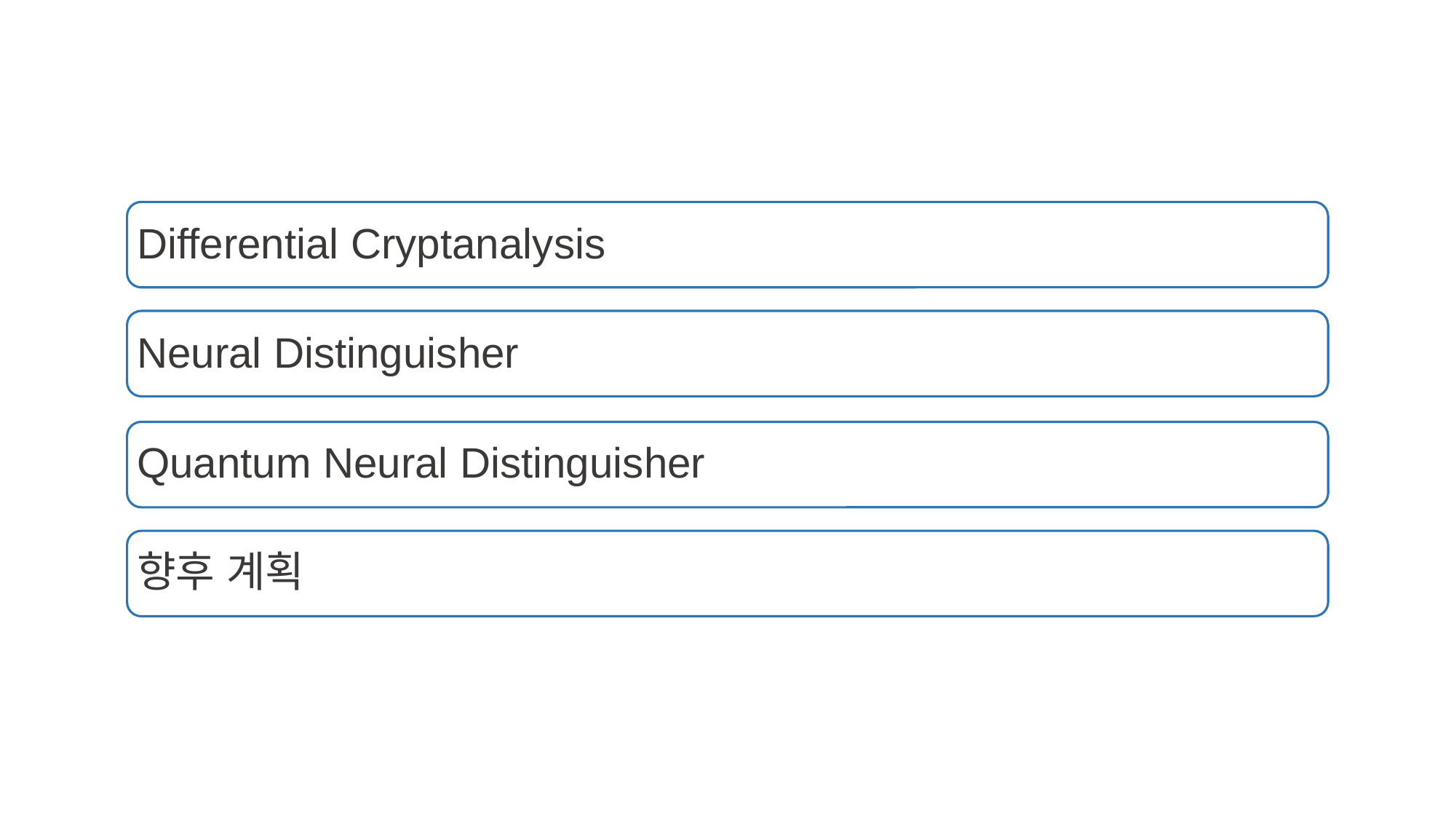

Differential Cryptanalysis
Neural Distinguisher
Quantum Neural Distinguisher
향후 계획